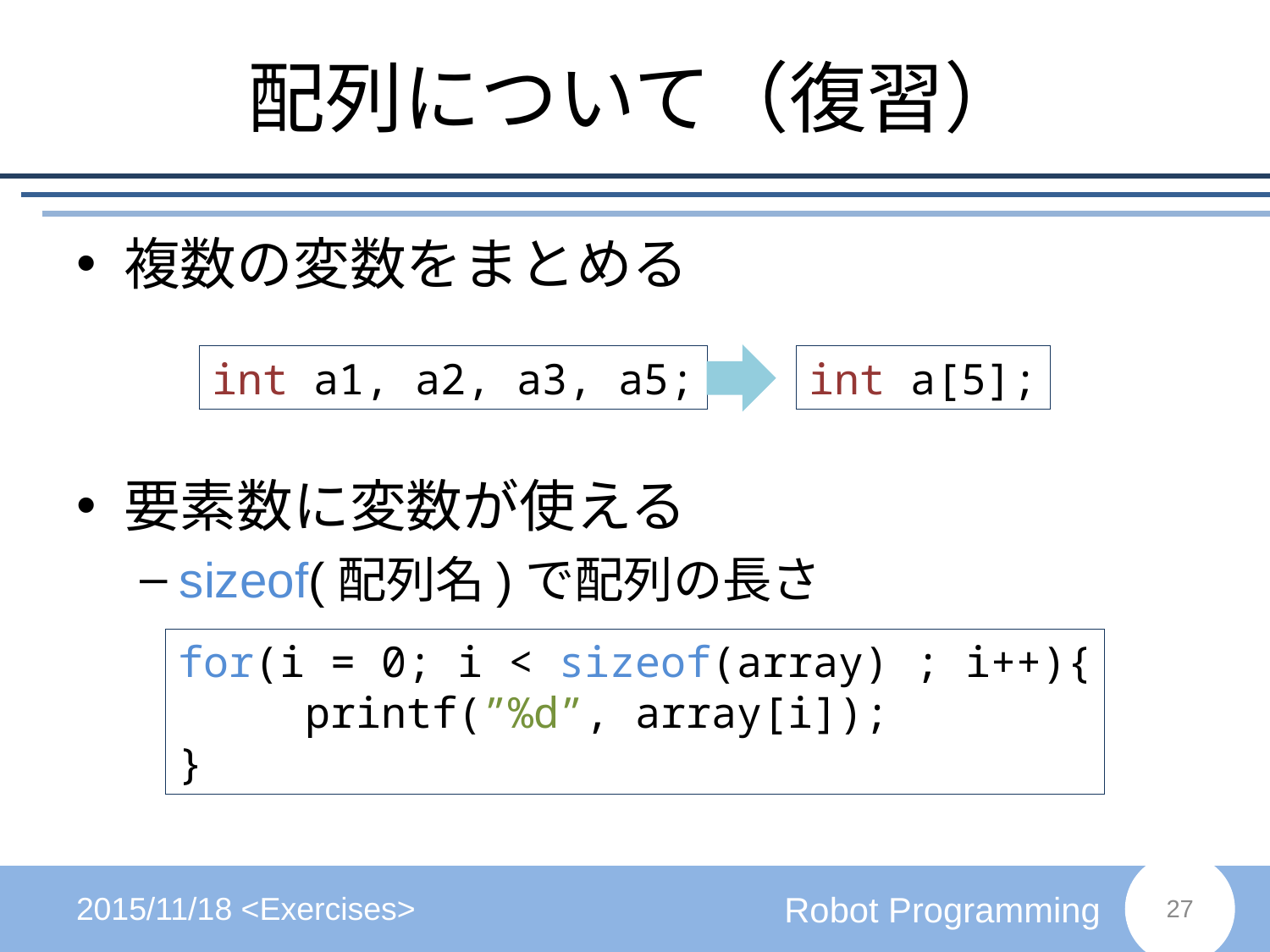

# 配列について（復習）
複数の変数をまとめる

要素数に変数が使える
sizeof(配列名)で配列の長さ

int a1, a2, a3, a5;
int a[5];
for(i = 0; i < sizeof(array) ; i++){
	printf(”%d”, array[i]);
}
2015/11/18 <Exercises>
27